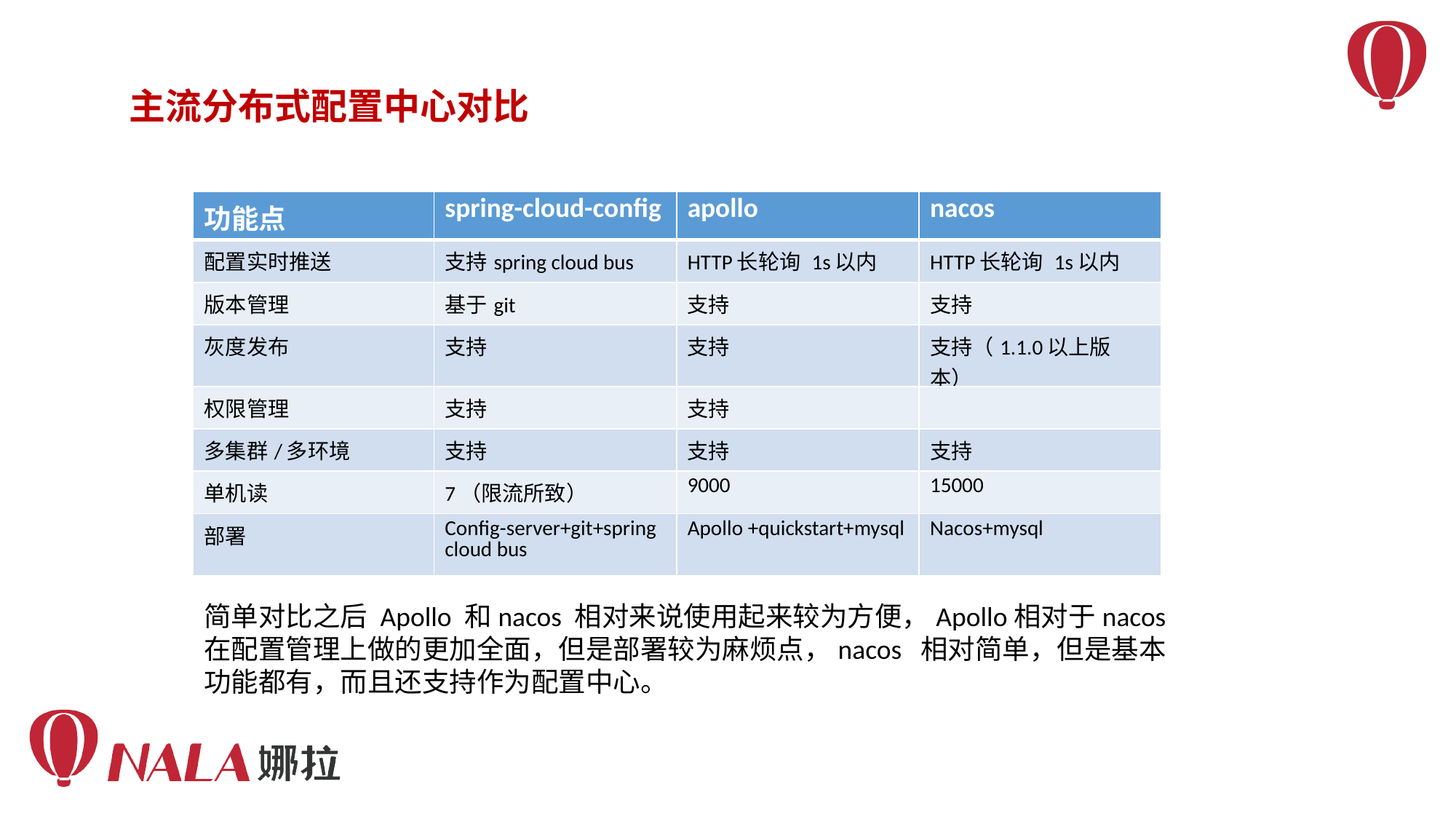

主流分布式配置中心对比
| 功能点 | spring-cloud-config | apollo | nacos |
| --- | --- | --- | --- |
| 配置实时推送 | 支持spring cloud bus | HTTP长轮询 1s以内 | HTTP长轮询 1s以内 |
| 版本管理 | 基于git | 支持 | 支持 |
| 灰度发布 | 支持 | 支持 | 支持（1.1.0以上版本） |
| 权限管理 | 支持 | 支持 |  |
| 多集群/多环境 | 支持 | 支持 | 支持 |
| 单机读 | 7（限流所致） | 9000 | 15000 |
| 部署 | Config-server+git+spring cloud bus | Apollo +quickstart+mysql | Nacos+mysql |
简单对比之后 Apollo 和nacos 相对来说使用起来较为方便，Apollo相对于nacos 在配置管理上做的更加全面，但是部署较为麻烦点，nacos  相对简单，但是基本功能都有，而且还支持作为配置中心。